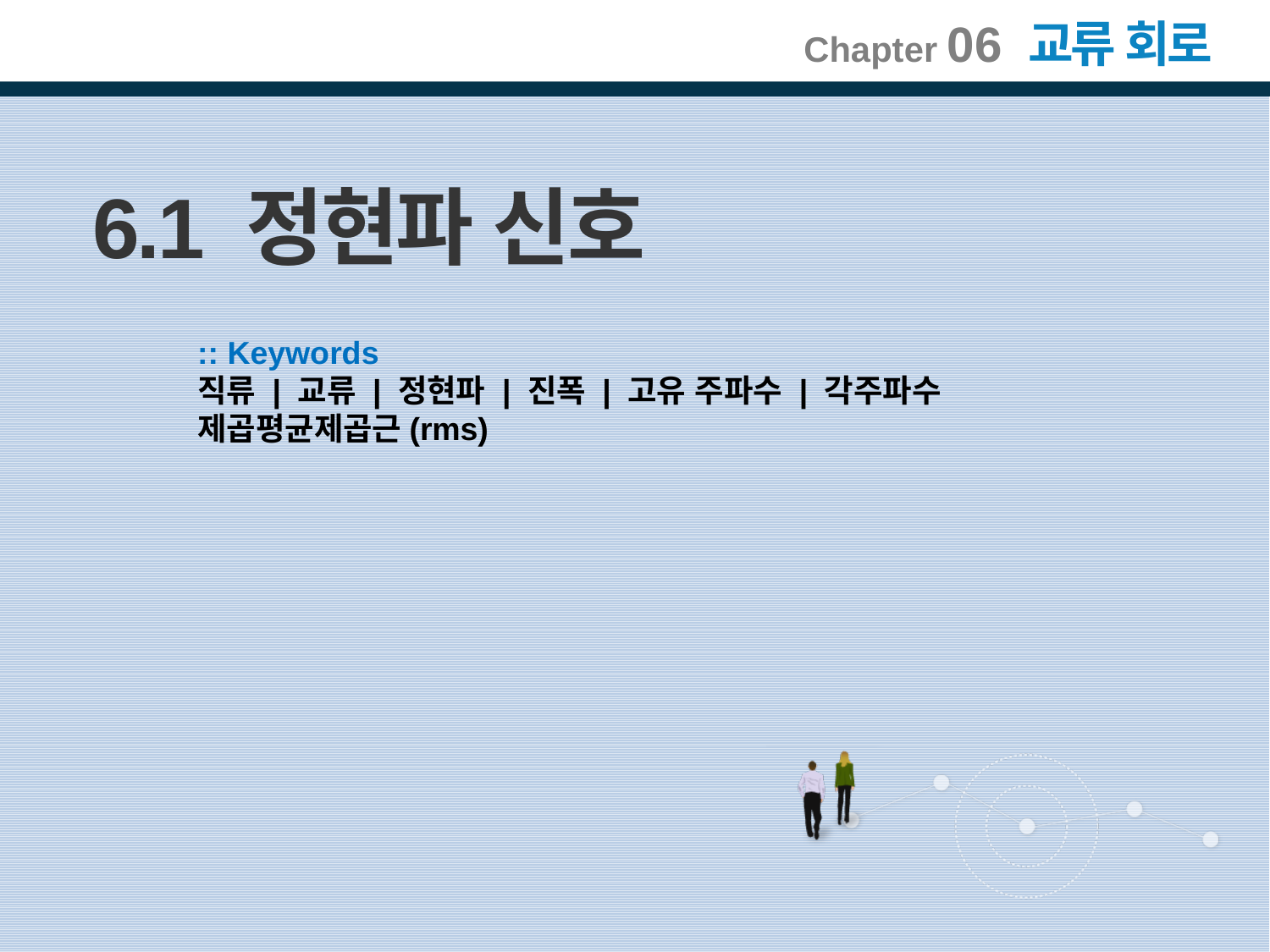

6.1 정현파 신호
:: Keywords
직류 | 교류 | 정현파 | 진폭 | 고유 주파수 | 각주파수
제곱평균제곱근(rms)